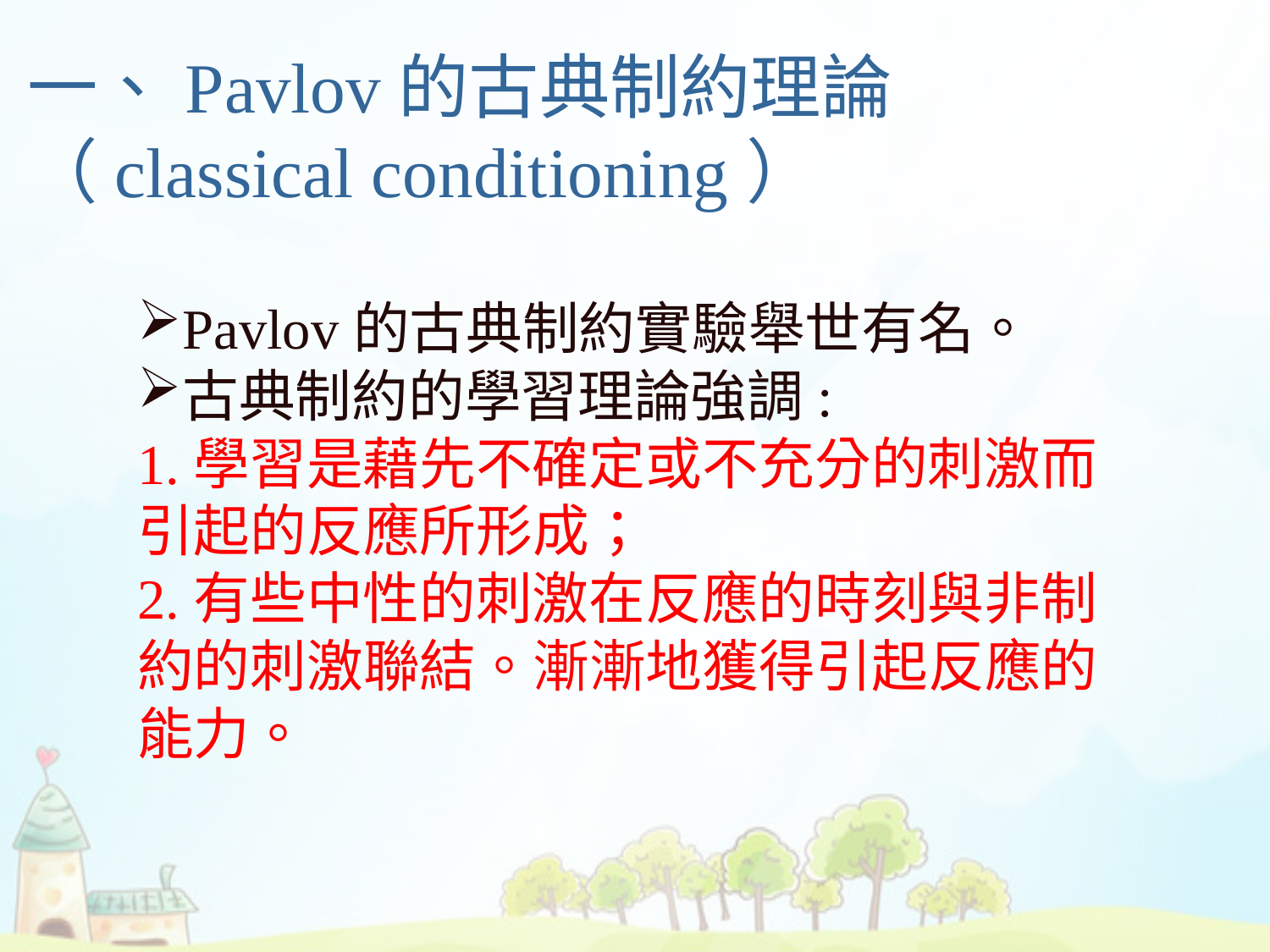

一、Pavlov的古典制約理論（classical conditioning）
Pavlov的古典制約實驗舉世有名。
古典制約的學習理論強調:
1.學習是藉先不確定或不充分的刺激而引起的反應所形成；
2.有些中性的刺激在反應的時刻與非制約的刺激聯結。漸漸地獲得引起反應的能力。